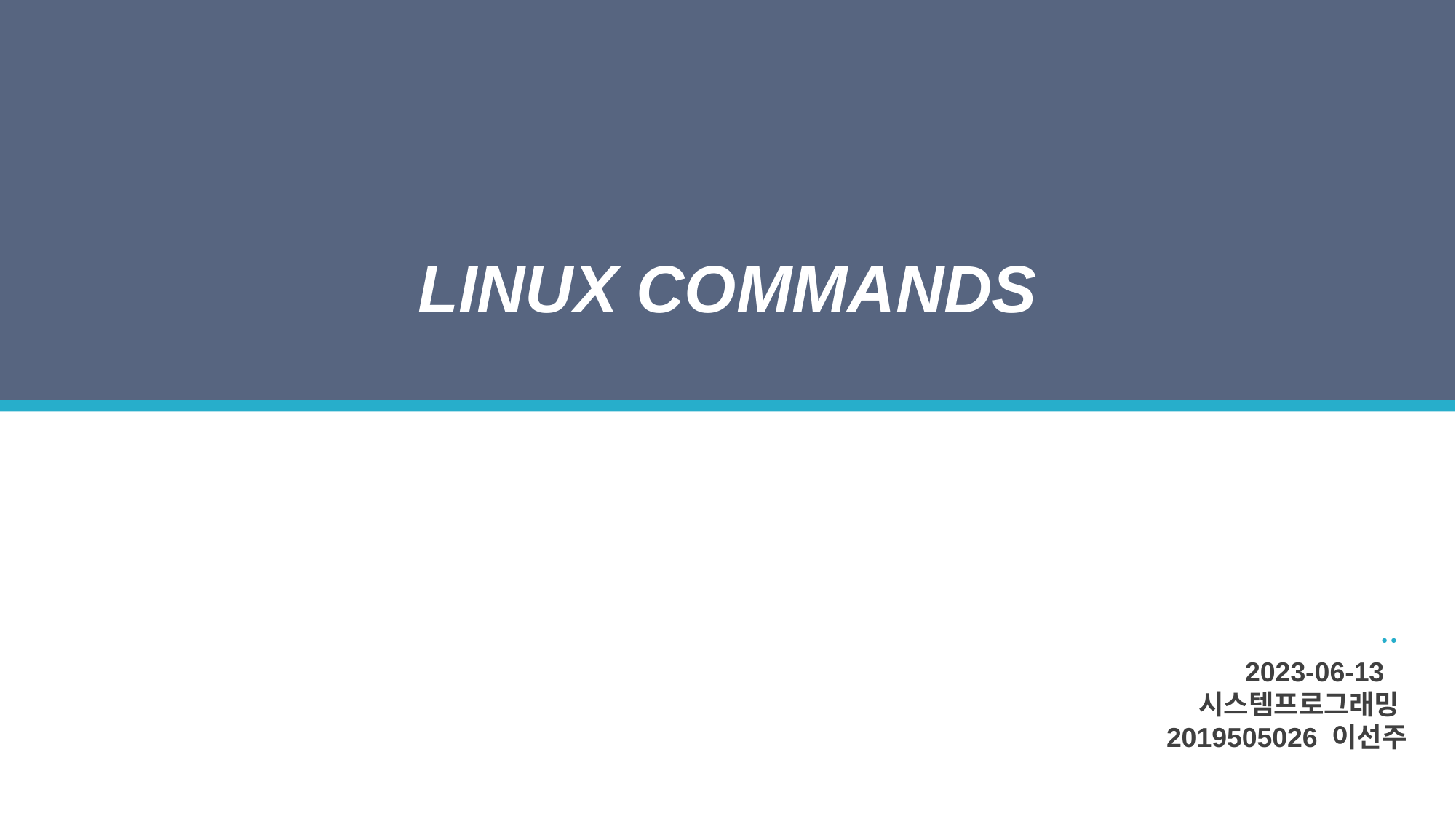

LINUX COMMANDS

● ●
2023-06-13
시스템프로그래밍
2019505026 이선주